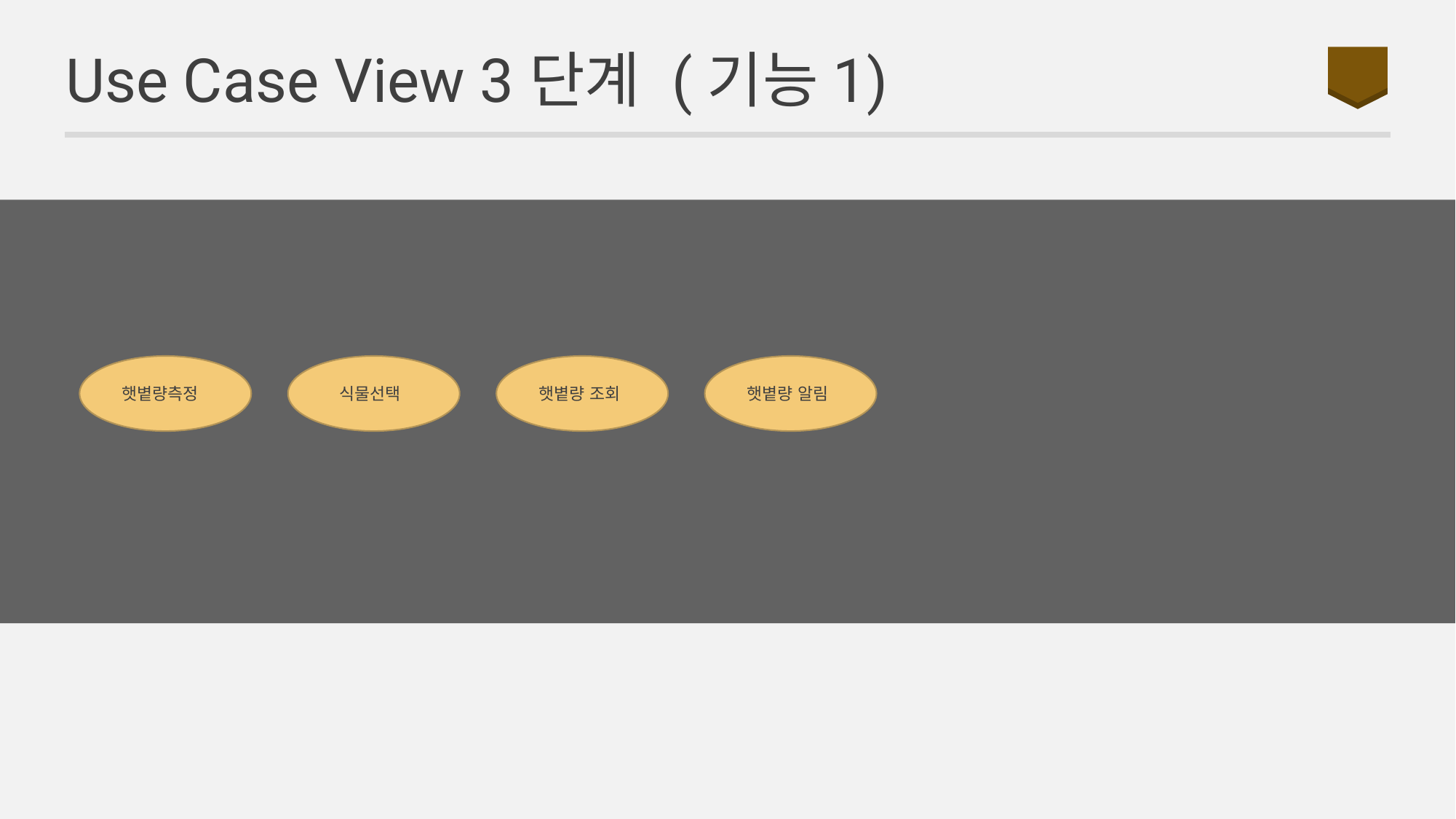

# Use Case View 3단계 (기능1)

햇볕량측정

식물선택

햇볕량 조회

햇볕량 알림